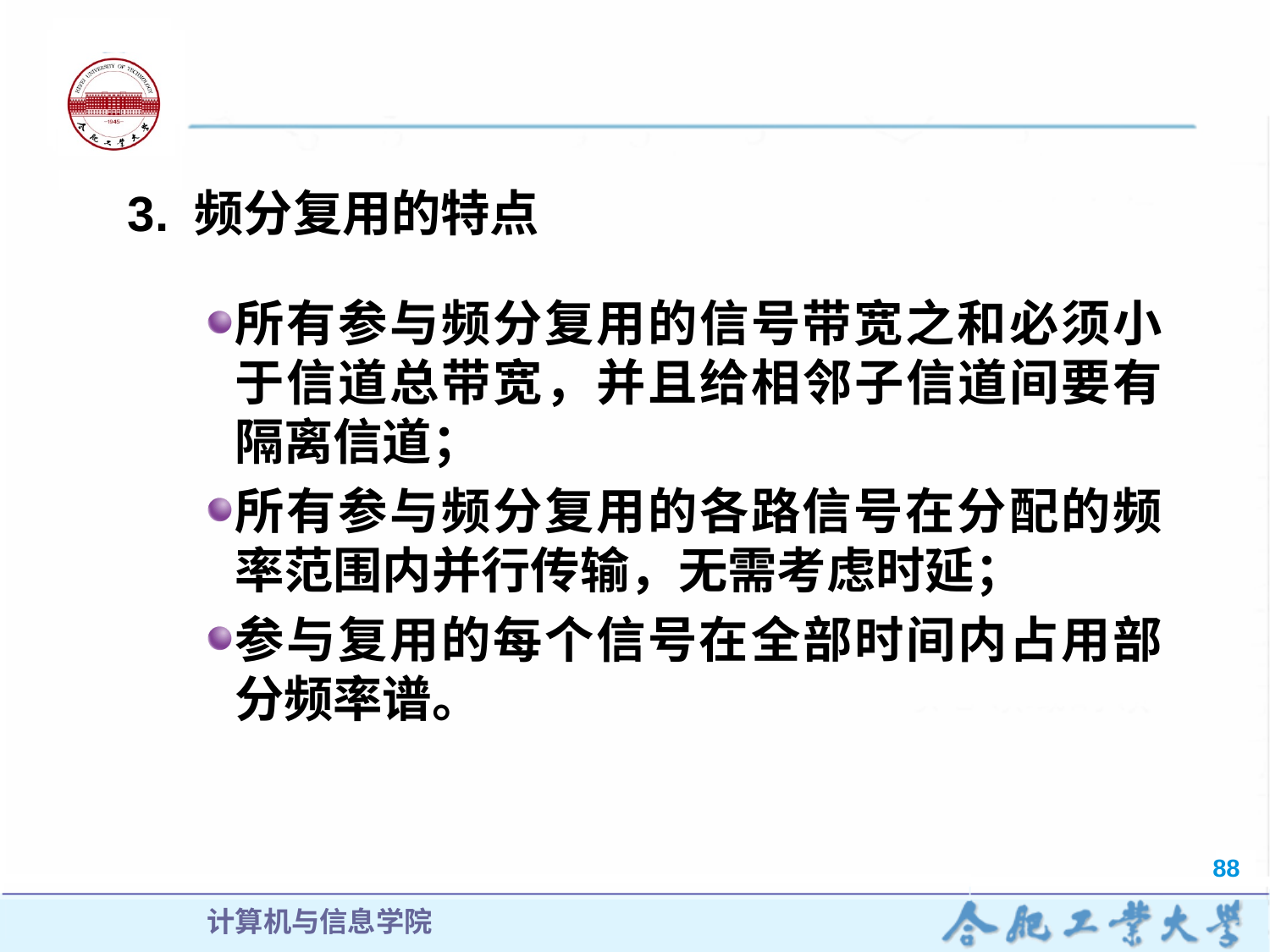

3. 频分复用的特点
# 所有参与频分复用的信号带宽之和必须小于信道总带宽，并且给相邻子信道间要有隔离信道；
所有参与频分复用的各路信号在分配的频率范围内并行传输，无需考虑时延；
参与复用的每个信号在全部时间内占用部分频率谱。